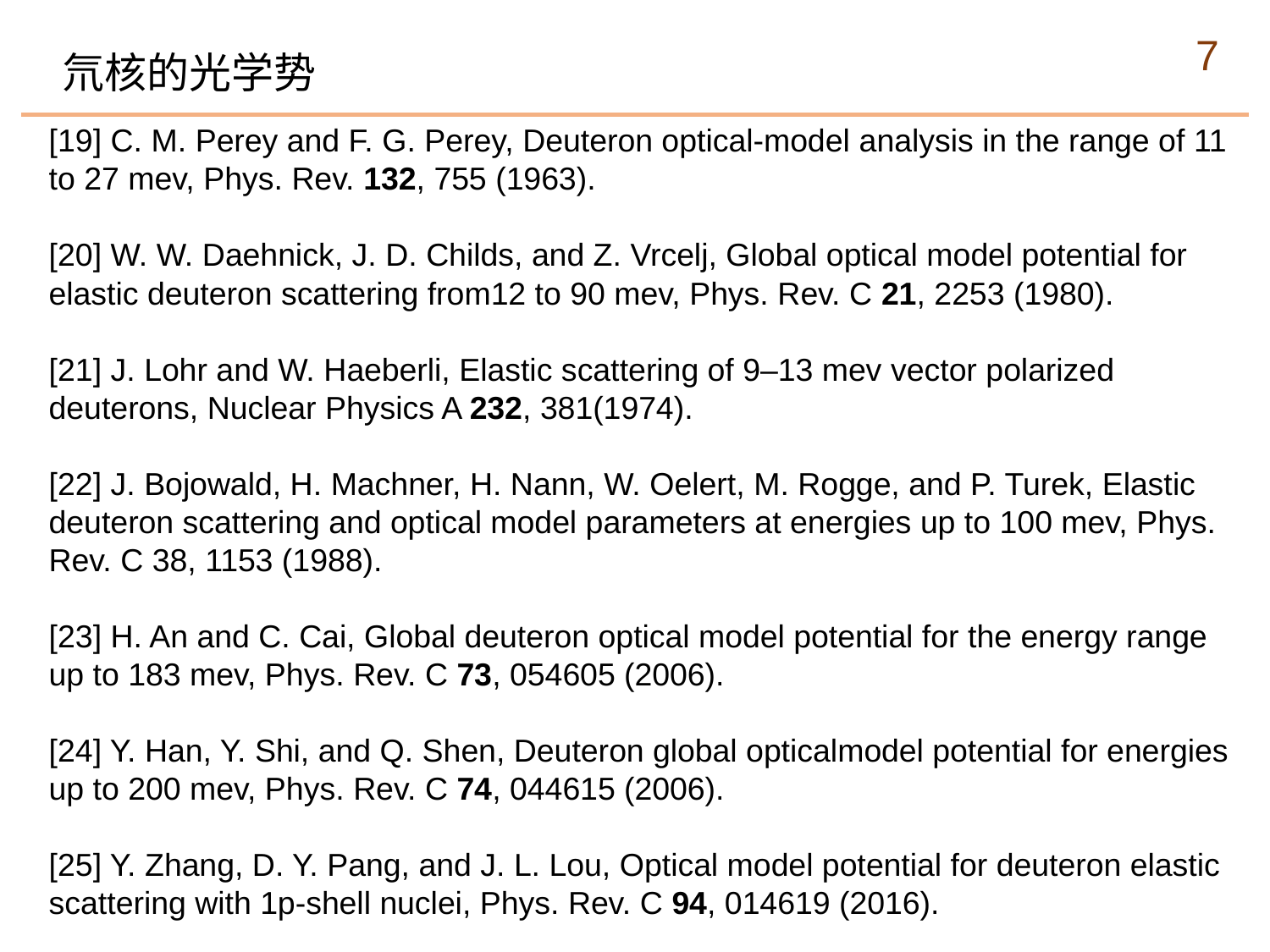

7
氘核的光学势
[19] C. M. Perey and F. G. Perey, Deuteron optical-model analysis in the range of 11 to 27 mev, Phys. Rev. 132, 755 (1963).
[20] W. W. Daehnick, J. D. Childs, and Z. Vrcelj, Global optical model potential for elastic deuteron scattering from12 to 90 mev, Phys. Rev. C 21, 2253 (1980).
[21] J. Lohr and W. Haeberli, Elastic scattering of 9–13 mev vector polarized deuterons, Nuclear Physics A 232, 381(1974).
[22] J. Bojowald, H. Machner, H. Nann, W. Oelert, M. Rogge, and P. Turek, Elastic deuteron scattering and optical model parameters at energies up to 100 mev, Phys. Rev. C 38, 1153 (1988).
[23] H. An and C. Cai, Global deuteron optical model potential for the energy range up to 183 mev, Phys. Rev. C 73, 054605 (2006).
[24] Y. Han, Y. Shi, and Q. Shen, Deuteron global opticalmodel potential for energies up to 200 mev, Phys. Rev. C 74, 044615 (2006).
[25] Y. Zhang, D. Y. Pang, and J. L. Lou, Optical model potential for deuteron elastic scattering with 1p-shell nuclei, Phys. Rev. C 94, 014619 (2016).